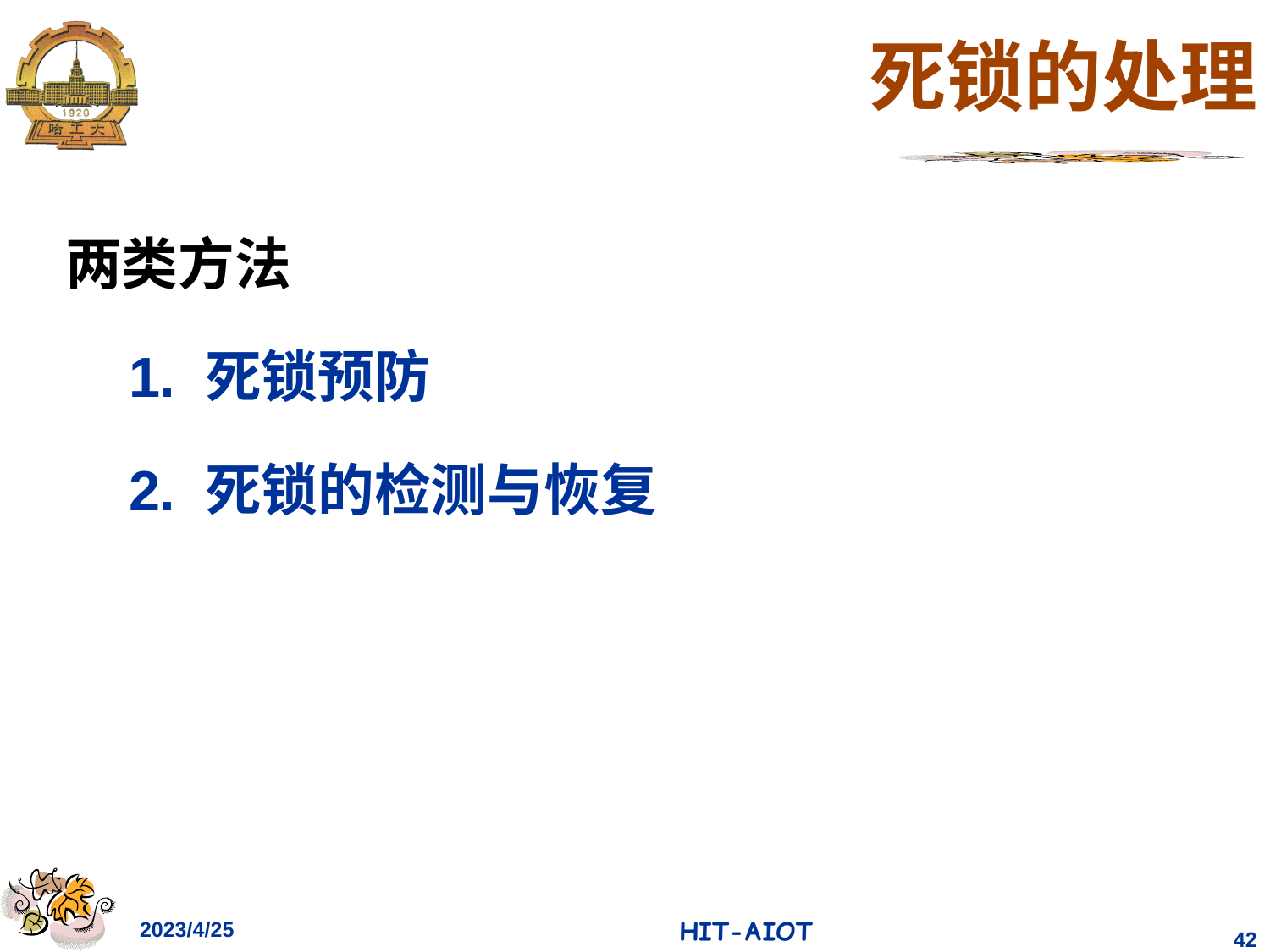

# 死锁的处理
两类方法
1. 死锁预防
2. 死锁的检测与恢复

2023/4/25
HIT-AIOT
42